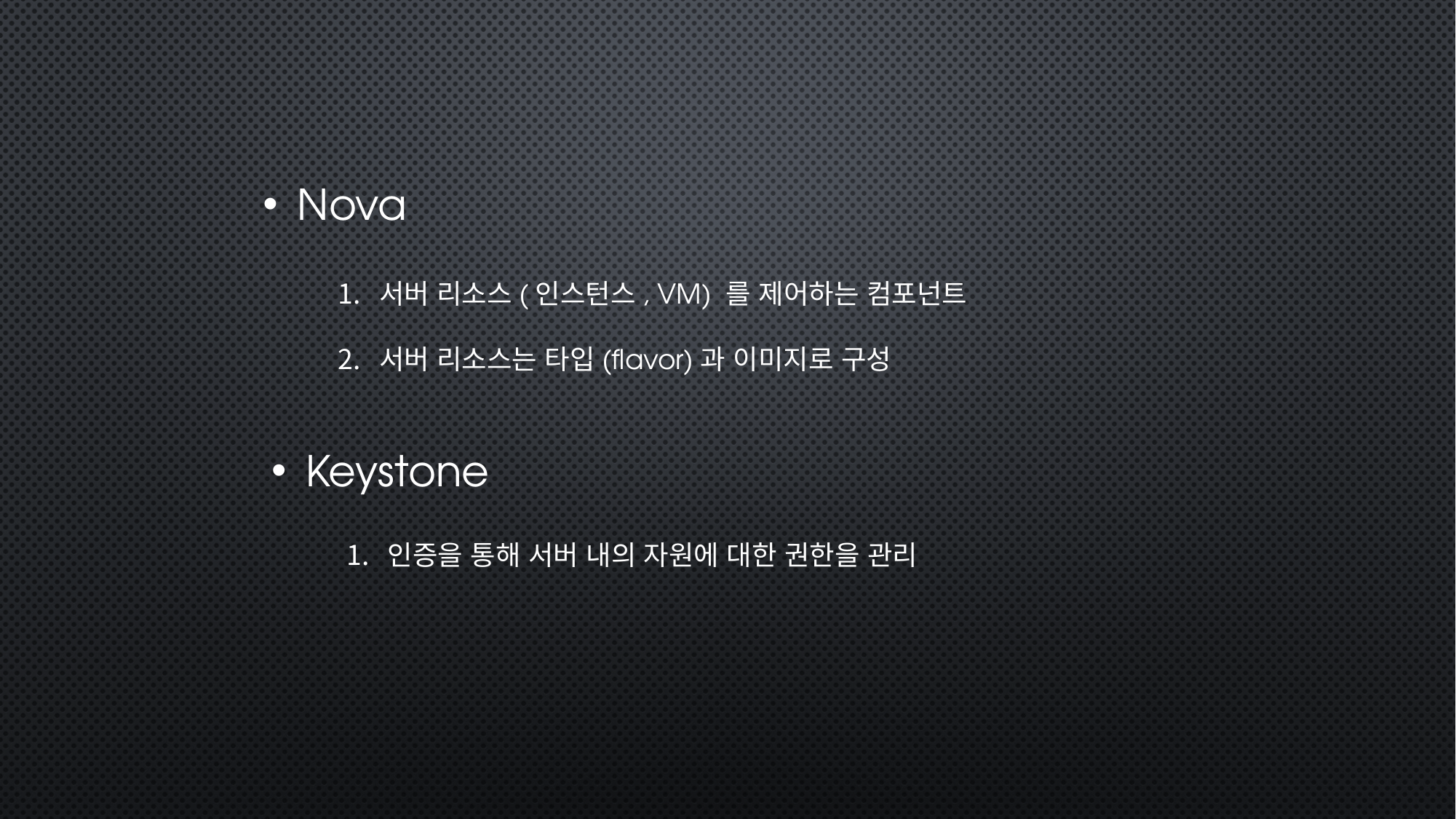

Nova
서버 리소스(인스턴스, VM) 를 제어하는 컴포넌트

서버 리소스는 타입(flavor)과 이미지로 구성

Keystone
인증을 통해 서버 내의 자원에 대한 권한을 관리